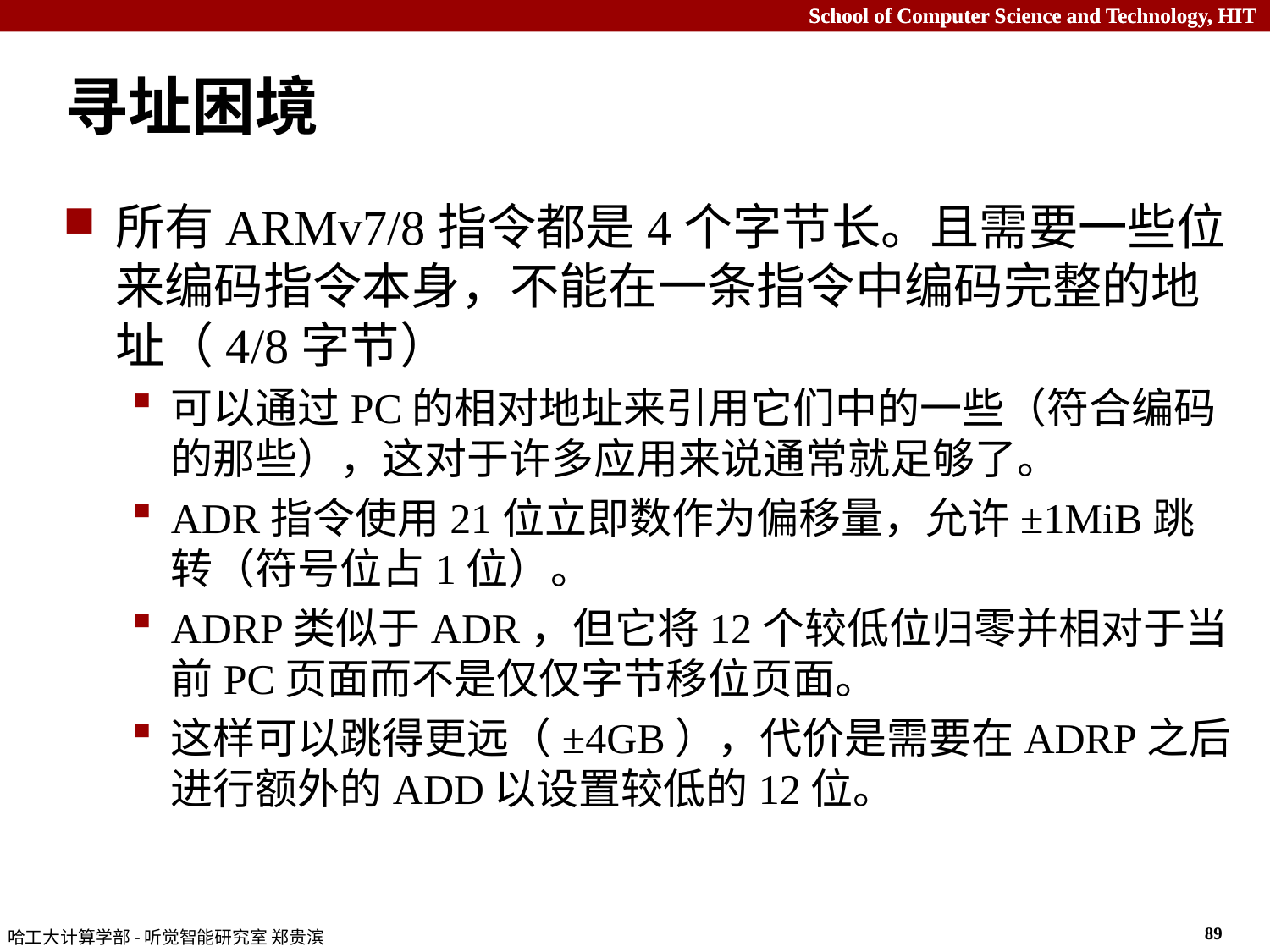

# 寻址困境
所有ARMv7/8指令都是4个字节长。且需要一些位来编码指令本身，不能在一条指令中编码完整的地址（4/8字节）
可以通过PC的相对地址来引用它们中的一些（符合编码的那些），这对于许多应用来说通常就足够了。
ADR指令使用21位立即数作为偏移量，允许±1MiB跳转（符号位占1位）。
ADRP类似于ADR，但它将12个较低位归零并相对于当前PC页面而不是仅仅字节移位页面。
这样可以跳得更远（±4GB），代价是需要在ADRP之后进行额外的ADD以设置较低的12位。